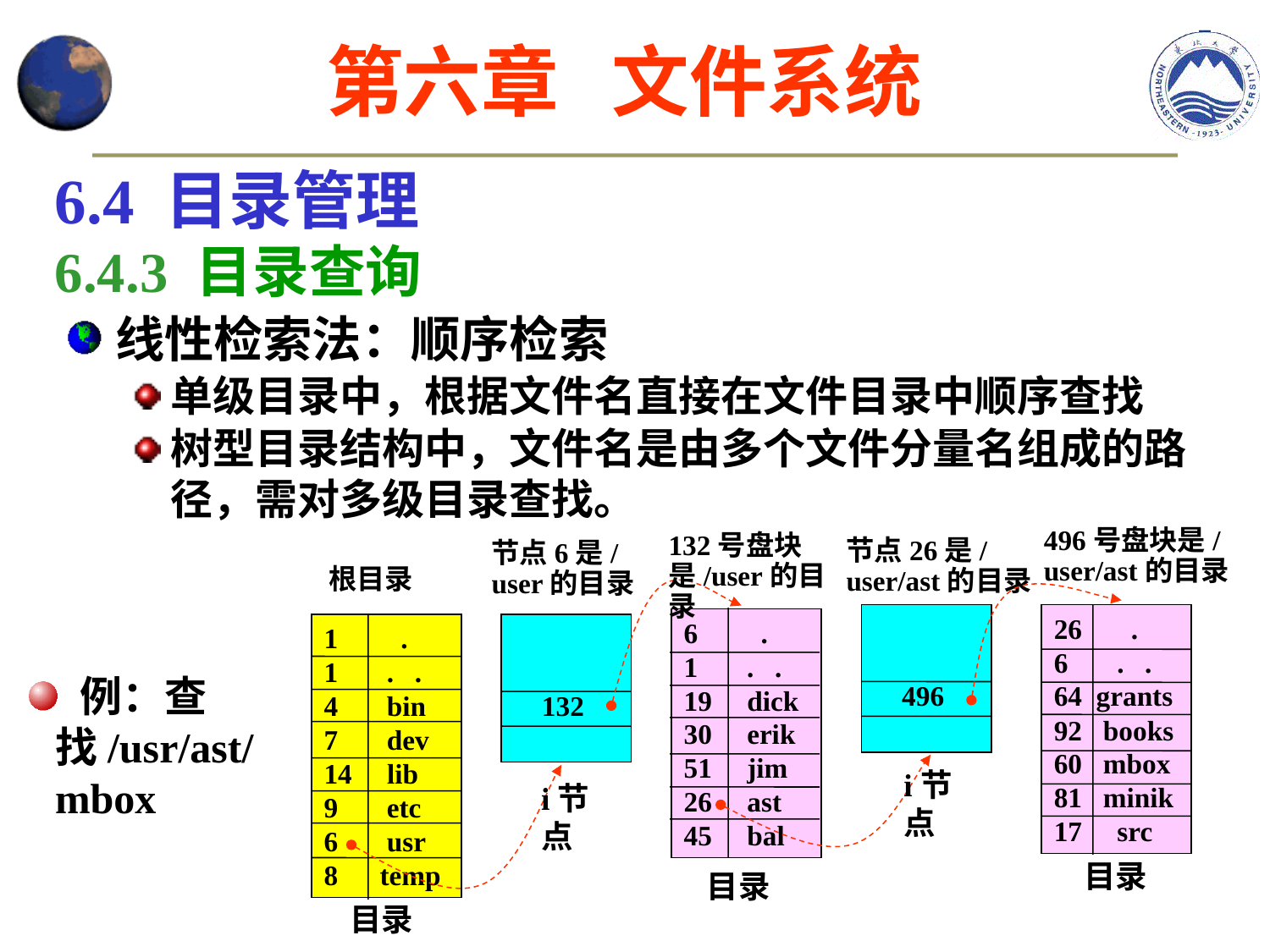

第六章   文件系统
6.4 目录管理
6.4.3 目录查询
线性检索法：顺序检索
单级目录中，根据文件名直接在文件目录中顺序查找
树型目录结构中，文件名是由多个文件分量名组成的路径，需对多级目录查找。
496号盘块是/user/ast的目录

26       .
6       .   .
64  grants
92   books
60   mbox
81   minik
17     src

目录
132号盘块是/user的目录

6         .
1       .   .
19     dick
30     erik
51     jim
26     ast
45     bal

目录
节点26是/user/ast的目录

    496

i节点
节点6是/user的目录

    132

i节点
根目录
1         .
1       .   .
4       bin
7       dev
14     lib
9       etc
6       usr
8      temp

目录
 例：查找/usr/ast/mbox